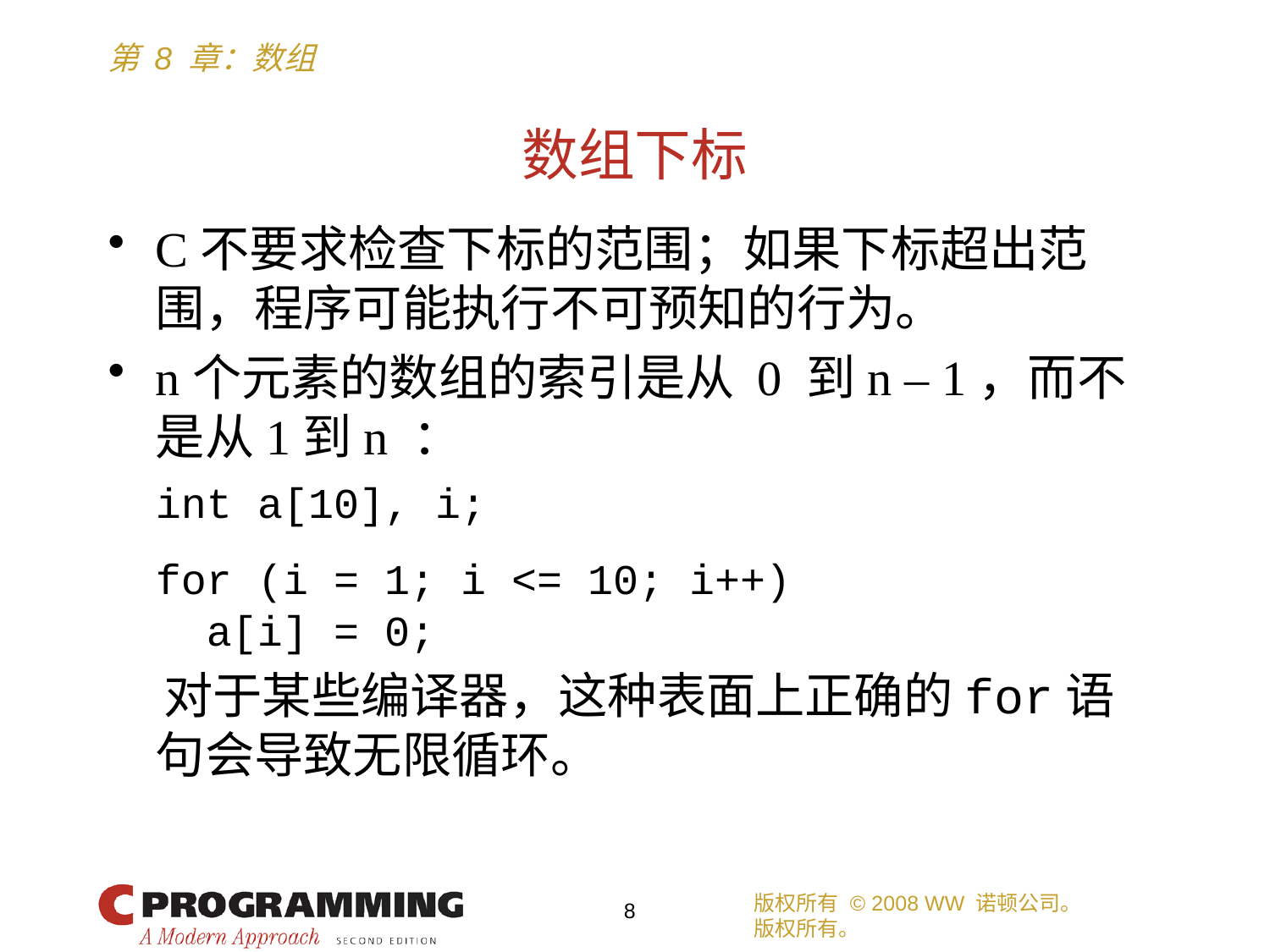

# 数组下标
C不要求检查下标的范围；如果下标超出范围，程序可能执行不可预知的行为。
n个元素的数组的索引是从 0 到n – 1，而不是从1到n ：
	int a[10], i;

	for (i = 1; i <= 10; i++)
	  a[i] = 0;
    对于某些编译器，这种表面上正确的for语句会导致无限循环。
版权所有 © 2008 WW 诺顿公司。
版权所有。
8